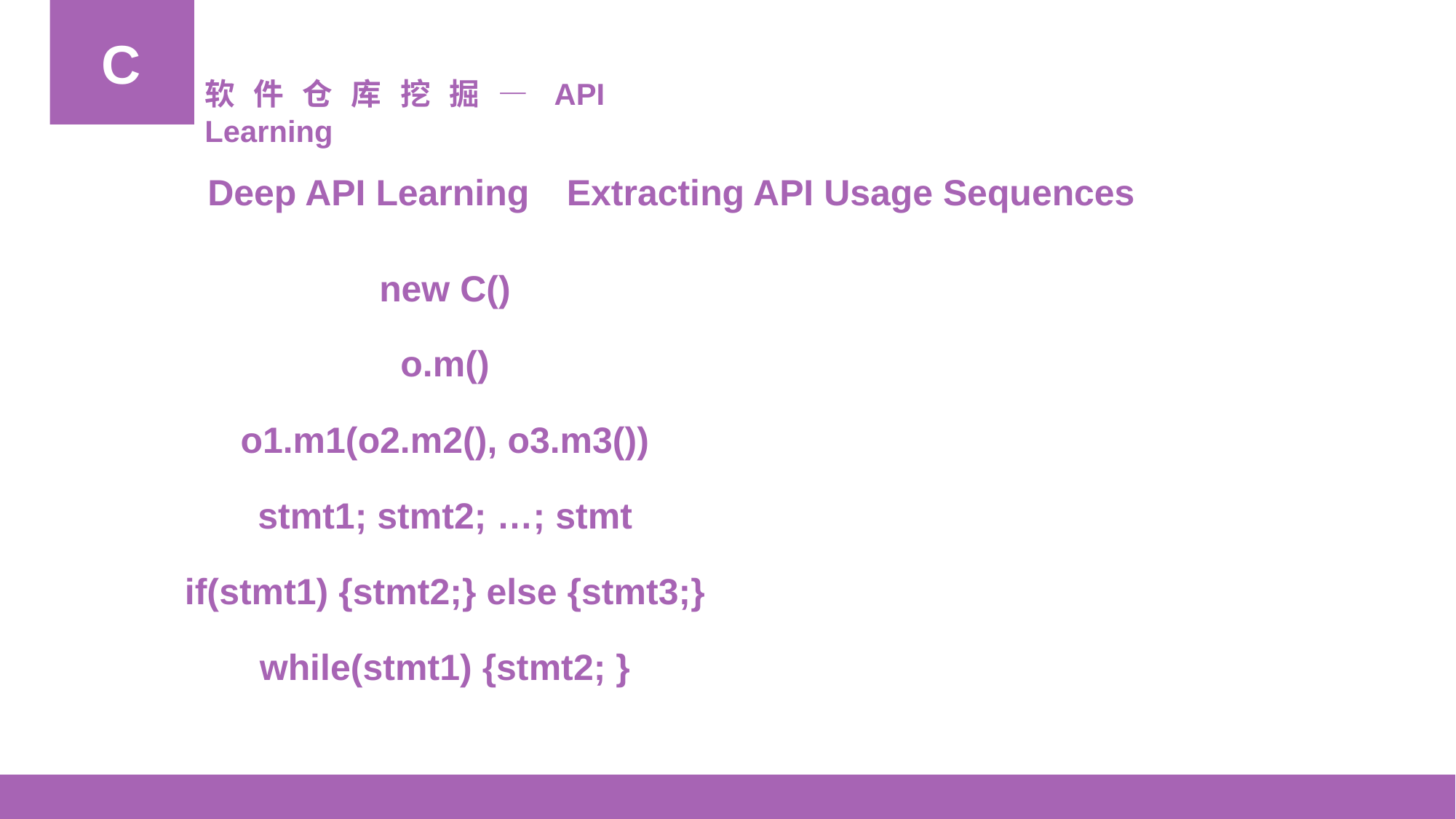

C
软件仓库挖掘—API Learning
Deep API Learning
Extracting API Usage Sequences
new C()
o.m()
o1.m1(o2.m2(), o3.m3())
stmt1; stmt2; …; stmt
if(stmt1) {stmt2;} else {stmt3;}
while(stmt1) {stmt2; }